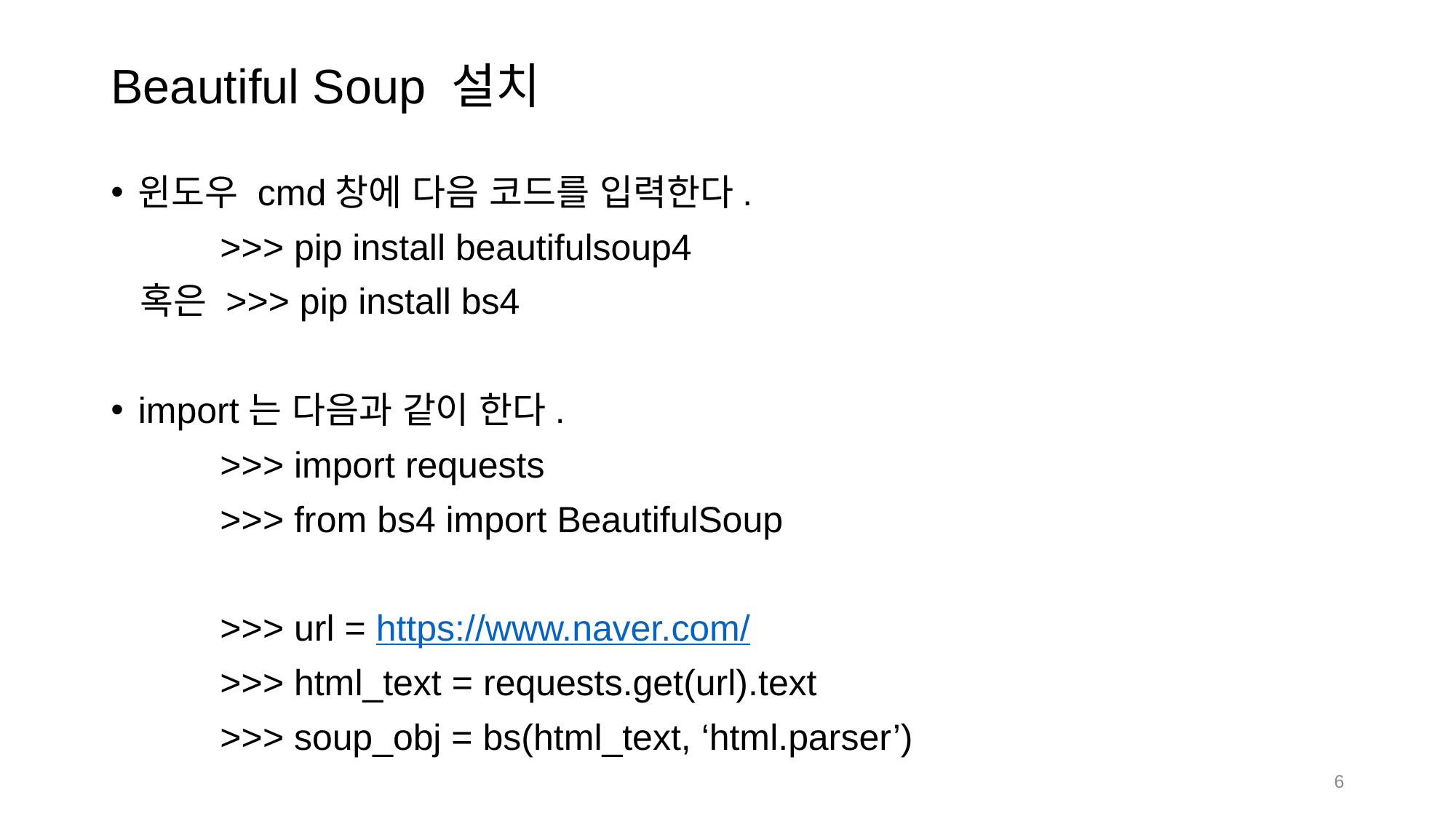

# Beautiful Soup 설치
윈도우 cmd창에 다음 코드를 입력한다.
	>>> pip install beautifulsoup4
  혹은 >>> pip install bs4

import는 다음과 같이 한다.
	>>> import requests
	>>> from bs4 import BeautifulSoup

	>>> url = https://www.naver.com/
	>>> html_text = requests.get(url).text
	>>> soup_obj = bs(html_text, ‘html.parser’)

6